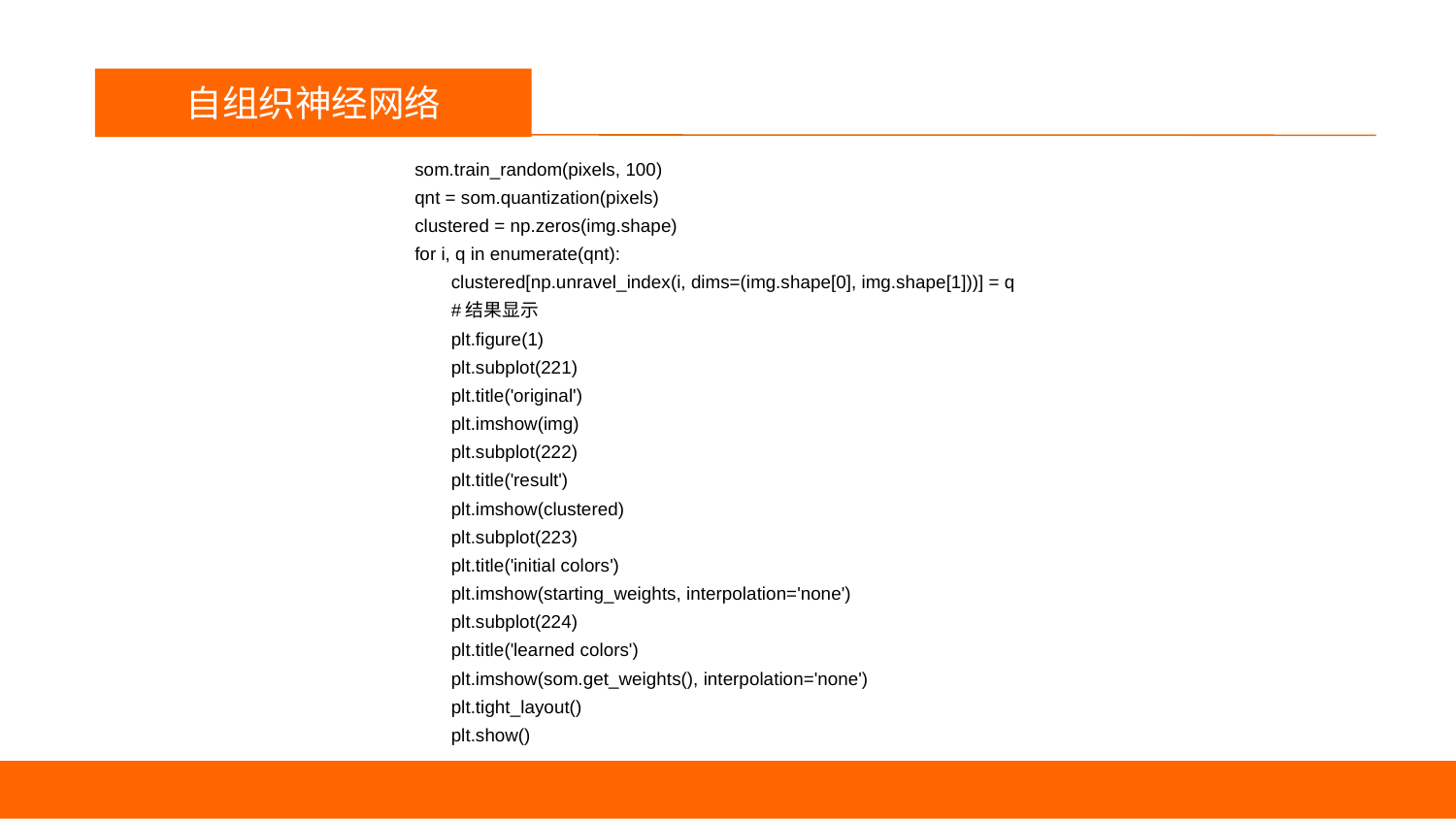

议程
自组织神经网络

som.train_random(pixels, 100)
qnt = som.quantization(pixels)
clustered = np.zeros(img.shape)
for i, q in enumerate(qnt):
clustered[np.unravel_index(i, dims=(img.shape[0], img.shape[1]))] = q
#结果显示
plt.figure(1)
plt.subplot(221)
plt.title('original')
plt.imshow(img)
plt.subplot(222)
plt.title('result')
plt.imshow(clustered)
plt.subplot(223)
plt.title('initial colors')
plt.imshow(starting_weights, interpolation='none')
plt.subplot(224)
plt.title('learned colors')
plt.imshow(som.get_weights(), interpolation='none')
plt.tight_layout()
plt.show()